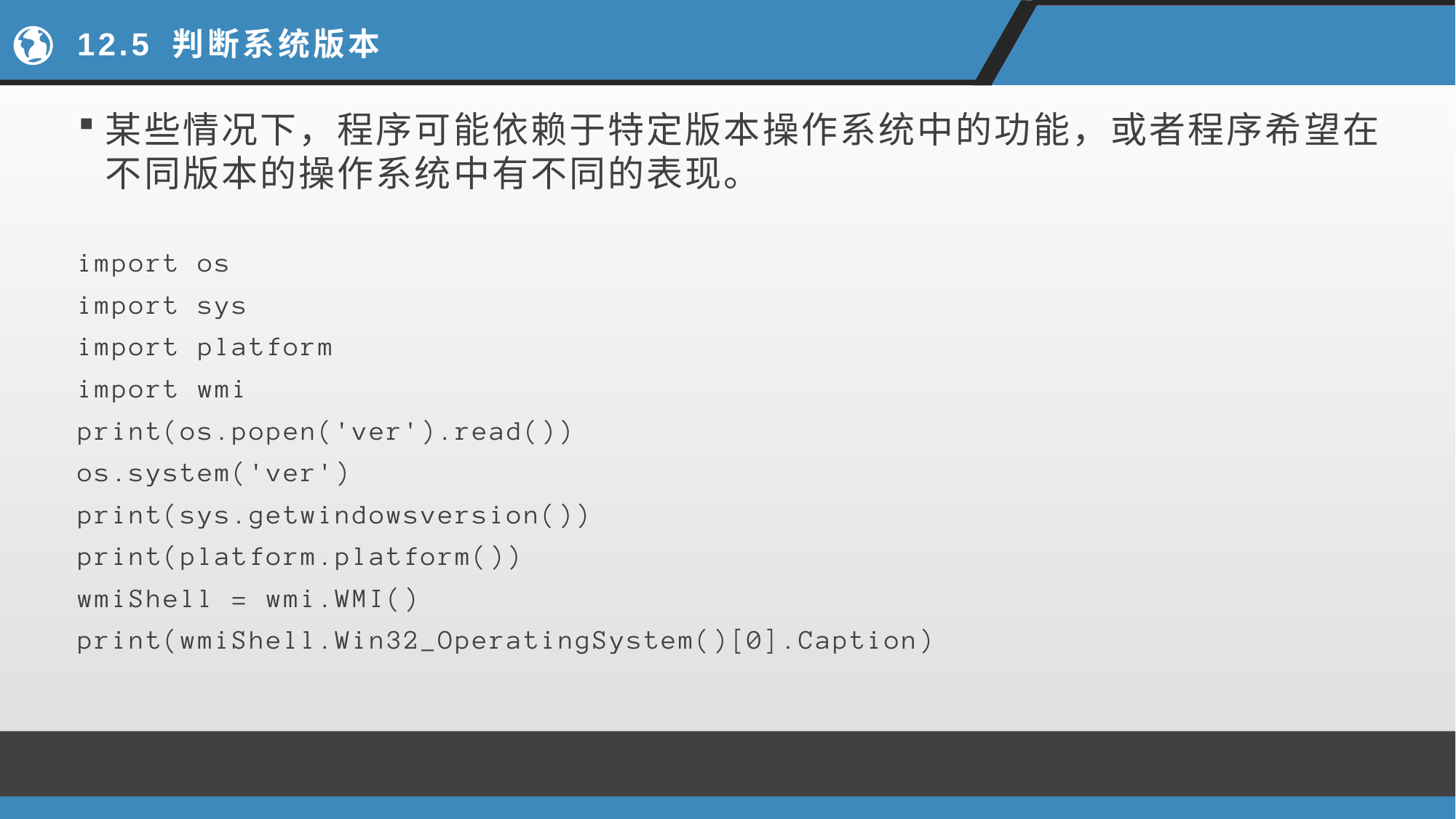

# 12.5 判断系统版本

某些情况下，程序可能依赖于特定版本操作系统中的功能，或者程序希望在不同版本的操作系统中有不同的表现。

import os
import sys
import platform
import wmi
print(os.popen('ver').read())
os.system('ver')
print(sys.getwindowsversion())
print(platform.platform())
wmiShell = wmi.WMI()
print(wmiShell.Win32_OperatingSystem()[0].Caption)